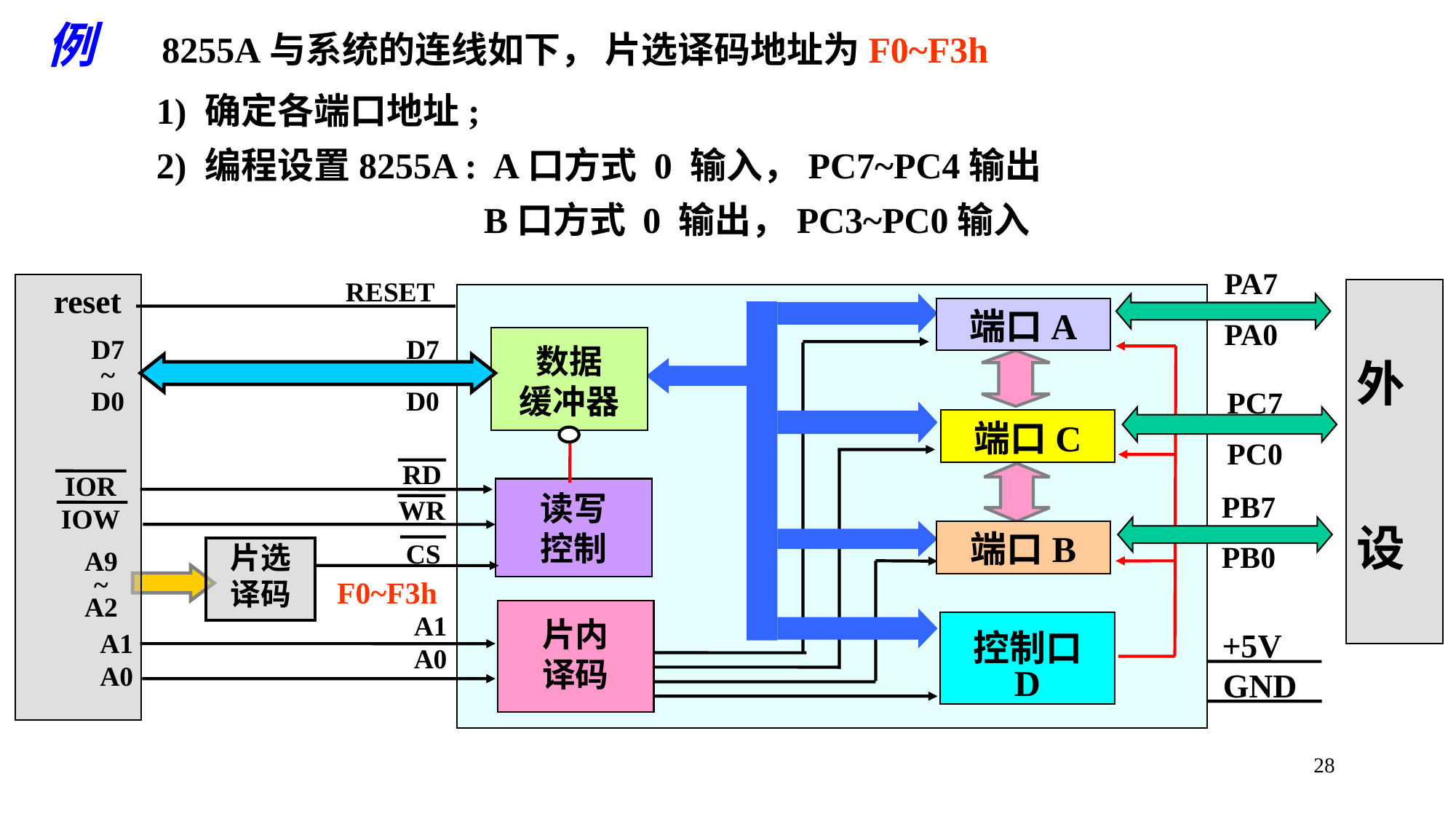

例       8255A与系统的连线如下， 片选译码地址为F0~F3h
            1) 确定各端口地址;
            2) 编程设置8255A :  A口方式 0 输入，PC7~PC4输出
                                          B口方式 0 输出，PC3~PC0输入

RESET
PA7

PA0

外

设

reset

端口A

数据
缓冲器
D7
~
D0
D7
~
D0

PC7

PC0

端口C

RD
WR

IOR
IOW

读写
控制

PB7

PB0

端口B

CS

片选
译码
A9
~
A2

F0~F3h
片内
译码
A1
A0

控制口
D
 +5V

A1
A0

GND

28